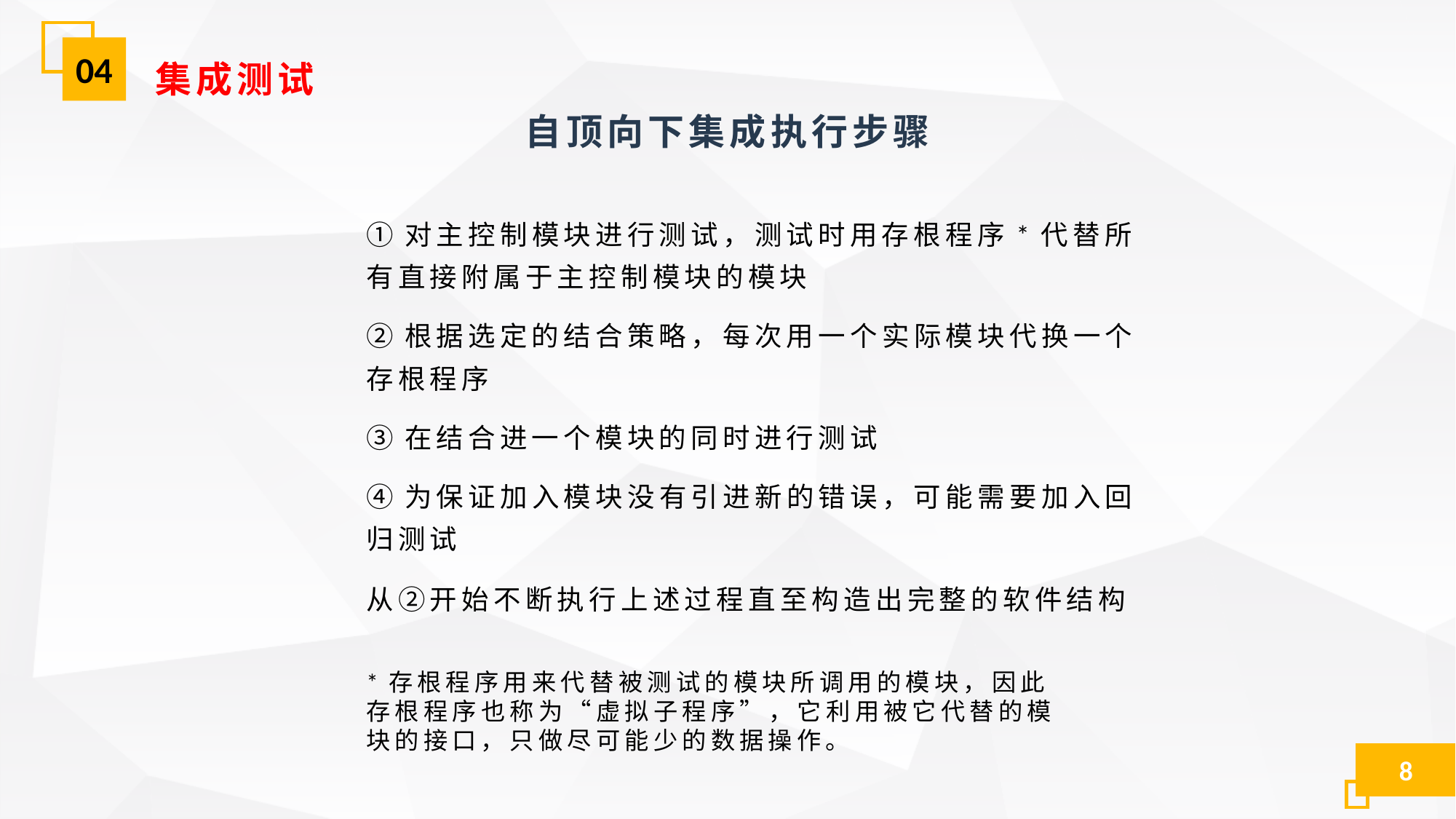

04
集成测试
自顶向下集成执行步骤
①对主控制模块进行测试，测试时用存根程序*代替所有直接附属于主控制模块的模块
②根据选定的结合策略，每次用一个实际模块代换一个存根程序
③在结合进一个模块的同时进行测试
④为保证加入模块没有引进新的错误，可能需要加入回归测试
从②开始不断执行上述过程直至构造出完整的软件结构
*存根程序用来代替被测试的模块所调用的模块，因此存根程序也称为“虚拟子程序”，它利用被它代替的模块的接口，只做尽可能少的数据操作。
8